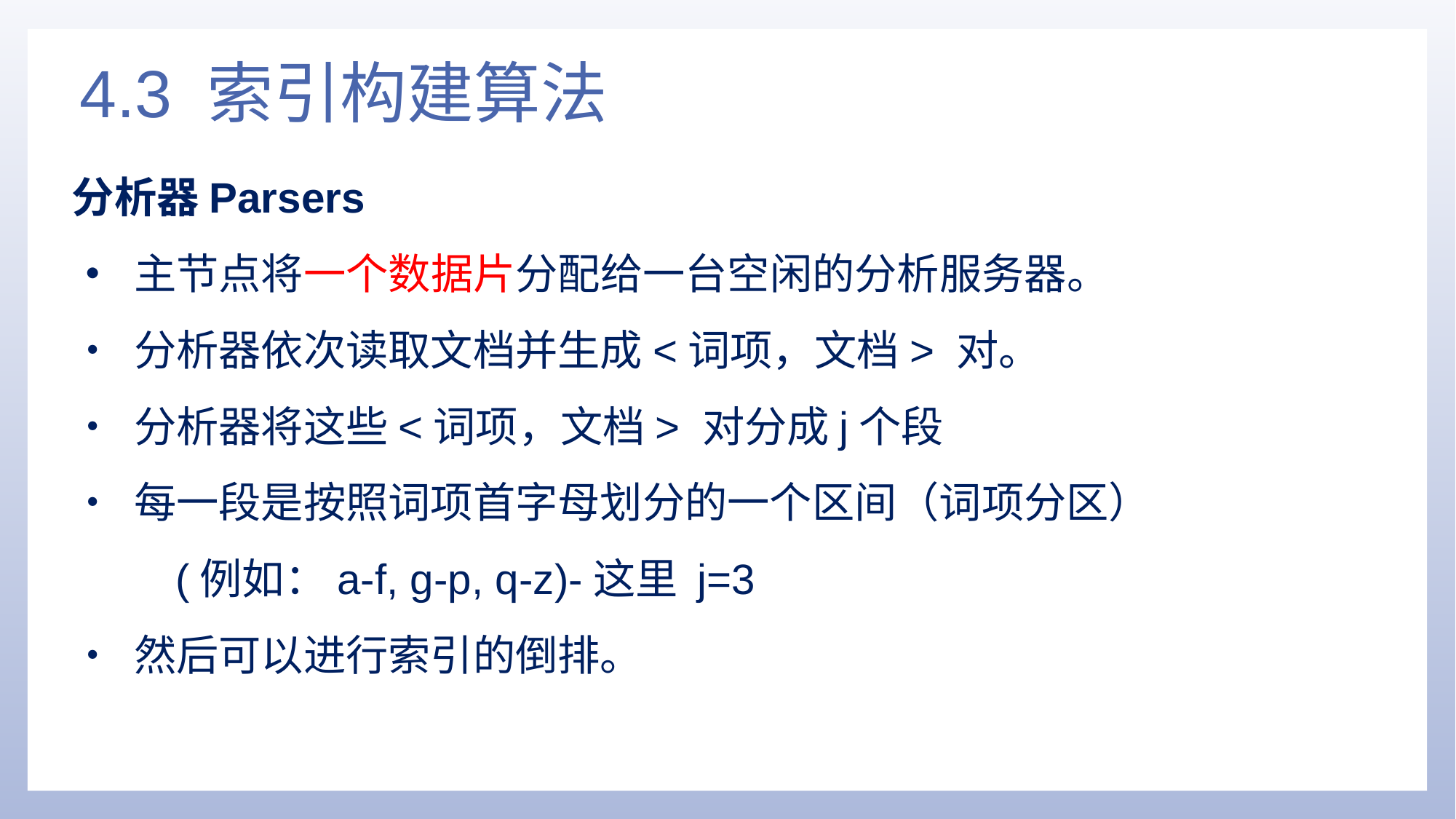

# 4.3 索引构建算法
分析器Parsers
• 主节点将一个数据片分配给一台空闲的分析服务器。
• 分析器依次读取文档并生成<词项，文档> 对。
• 分析器将这些<词项，文档> 对分成j个段
• 每一段是按照词项首字母划分的一个区间（词项分区）
  (例如：a-f, g-p, q-z)-这里 j=3
• 然后可以进行索引的倒排。